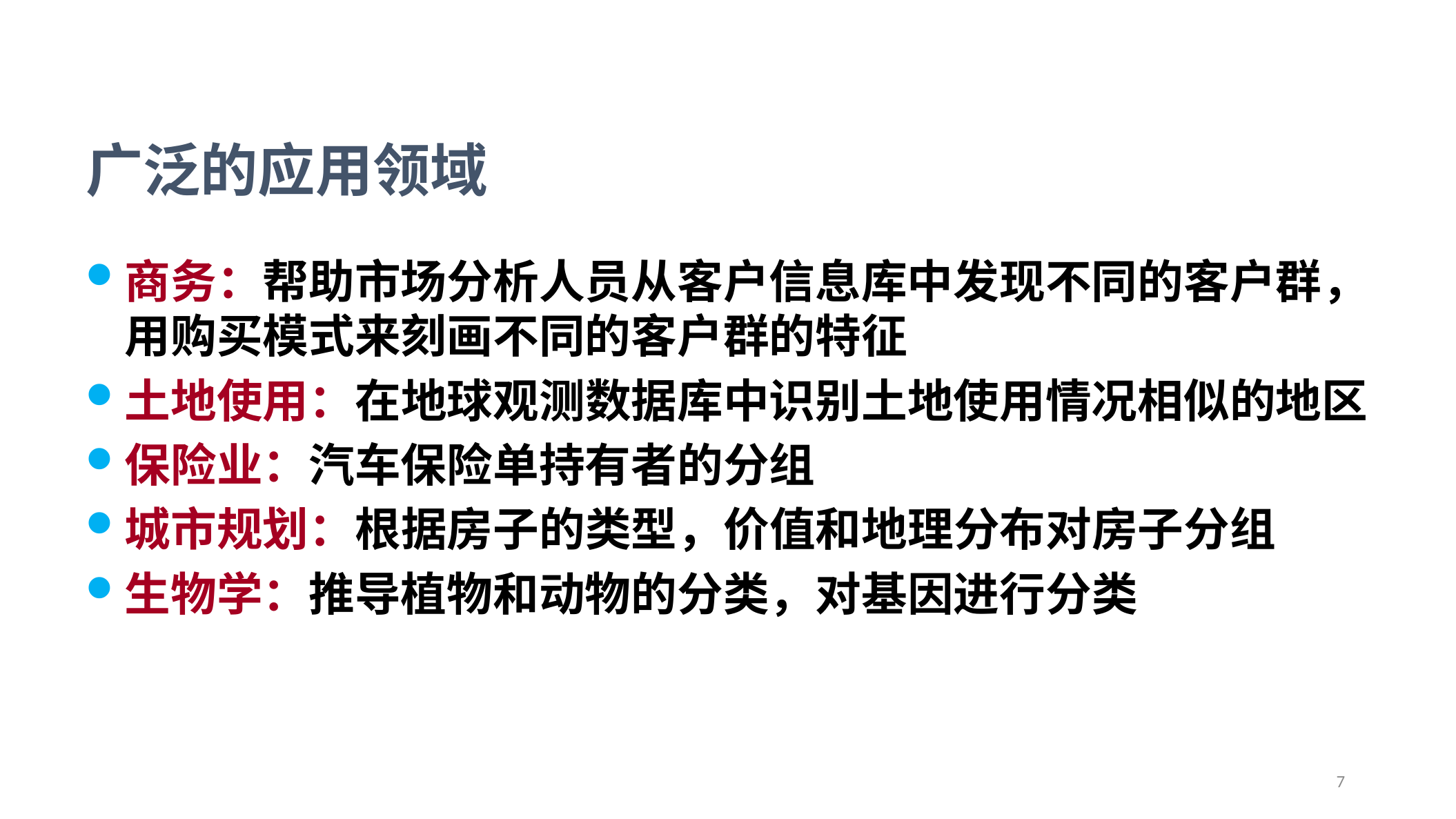

广泛的应用领域
商务：帮助市场分析人员从客户信息库中发现不同的客户群，用购买模式来刻画不同的客户群的特征
土地使用：在地球观测数据库中识别土地使用情况相似的地区
保险业：汽车保险单持有者的分组
城市规划：根据房子的类型，价值和地理分布对房子分组
生物学：推导植物和动物的分类，对基因进行分类
7